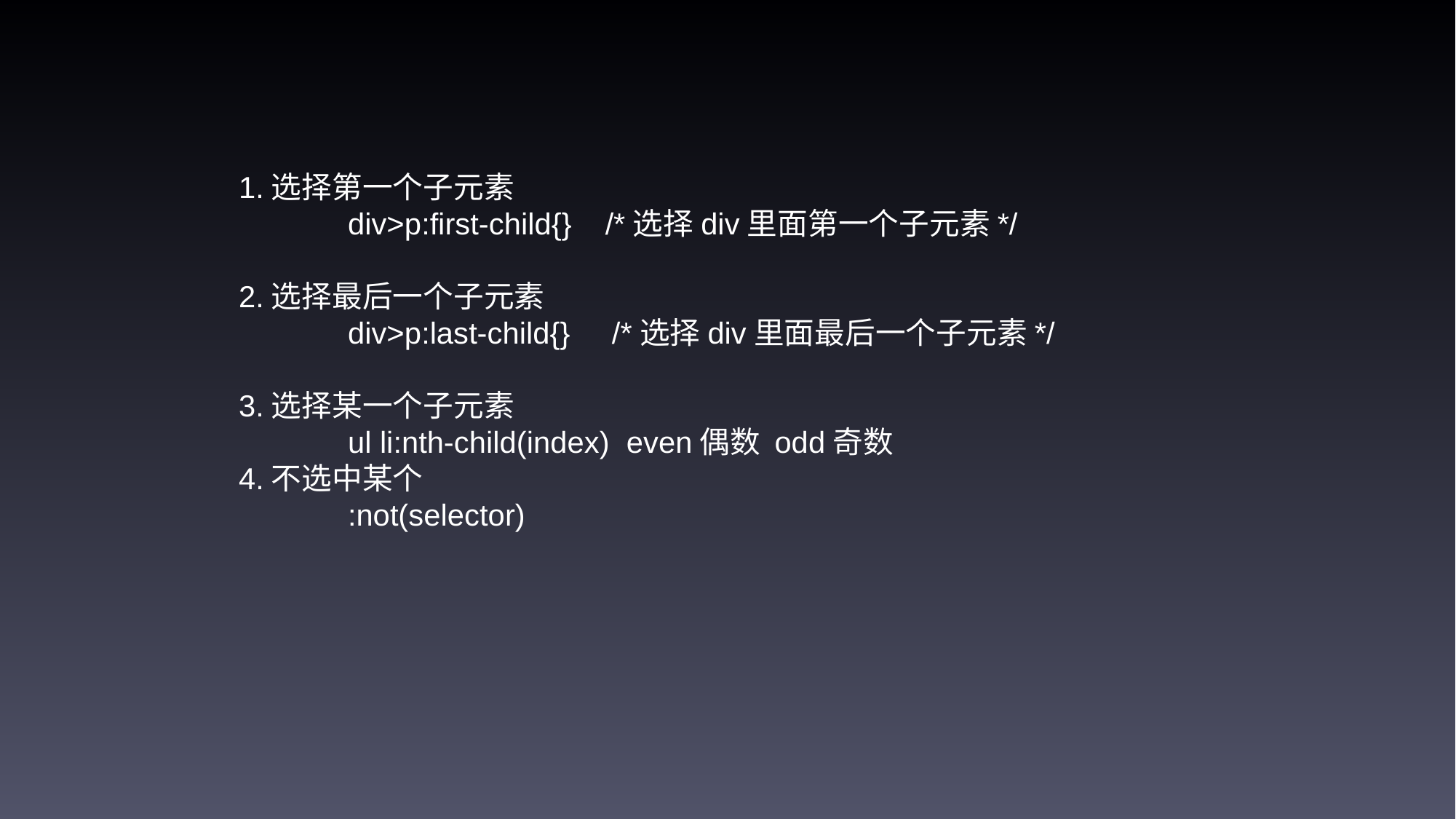

1.选择第一个子元素
	div>p:first-child{}    /*选择div里面第一个子元素*/

2.选择最后一个子元素
	div>p:last-child{}     /*选择div里面最后一个子元素*/

3.选择某一个子元素
	ul li:nth-child(index)  even偶数 odd奇数
4.不选中某个
	:not(selector)